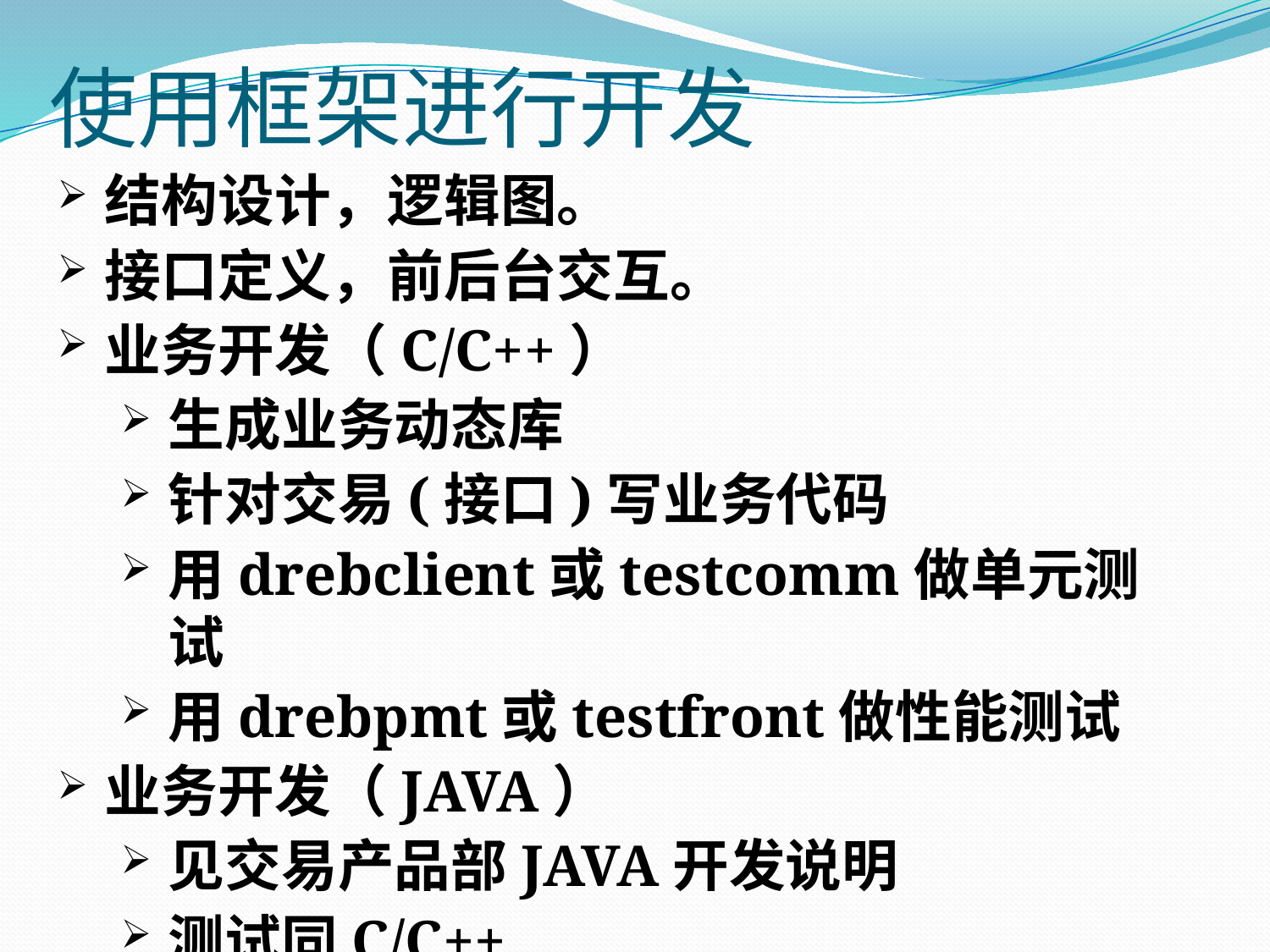

# 使用框架进行开发
结构设计，逻辑图。
接口定义，前后台交互。
业务开发（C/C++）
生成业务动态库
针对交易(接口)写业务代码
用drebclient或testcomm做单元测试
用drebpmt或testfront做性能测试
业务开发（JAVA）
见交易产品部JAVA开发说明
测试同C/C++